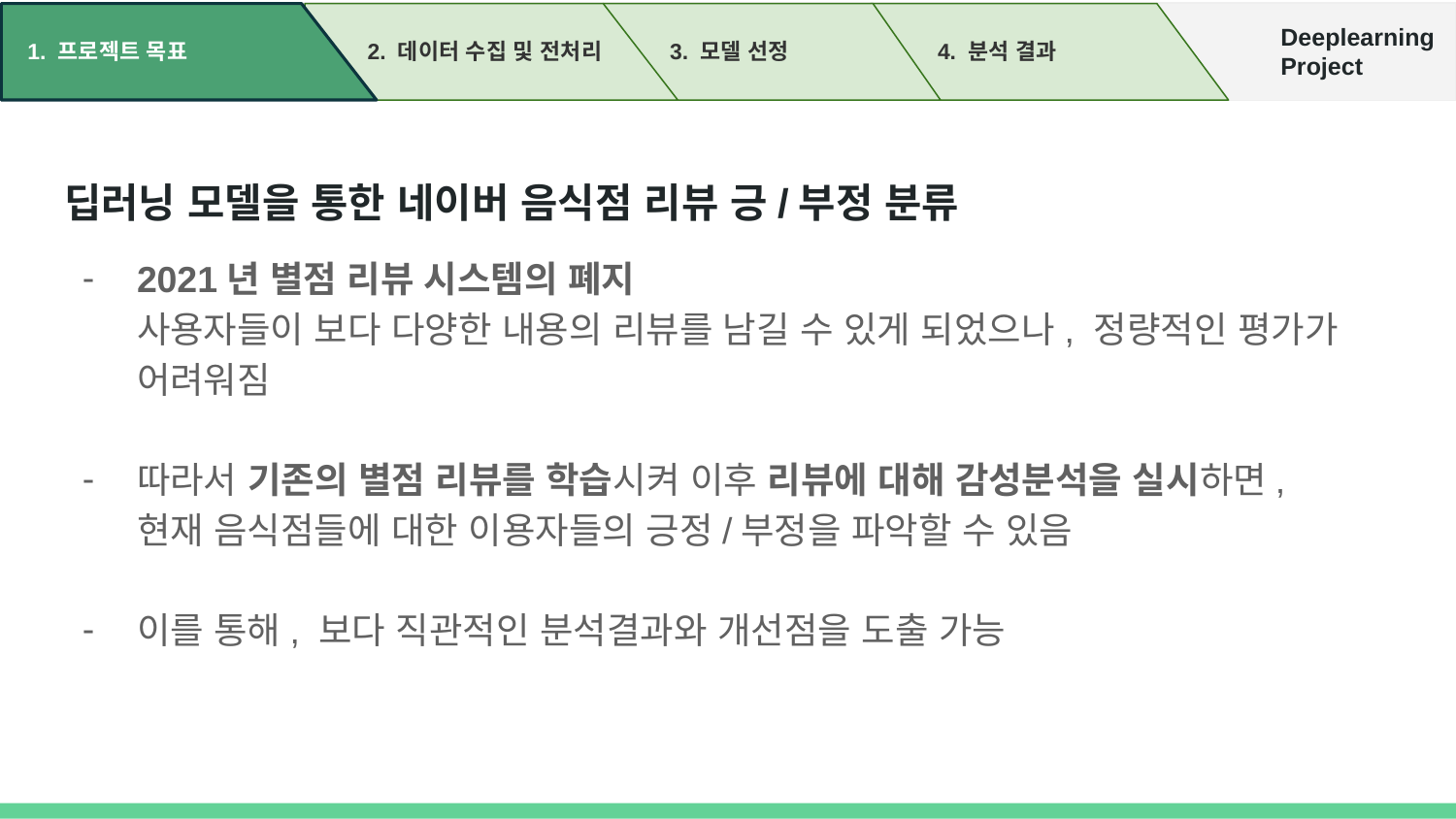

Deeplearning
Project
1. 프로젝트 목표
2. 데이터 수집 및 전처리
3. 모델 선정
4. 분석 결과
딥러닝 모델을 통한 네이버 음식점 리뷰 긍/부정 분류
2021년 별점 리뷰 시스템의 폐지
사용자들이 보다 다양한 내용의 리뷰를 남길 수 있게 되었으나, 정량적인 평가가 어려워짐
따라서 기존의 별점 리뷰를 학습시켜 이후 리뷰에 대해 감성분석을 실시하면,
현재 음식점들에 대한 이용자들의 긍정/부정을 파악할 수 있음
이를 통해, 보다 직관적인 분석결과와 개선점을 도출 가능